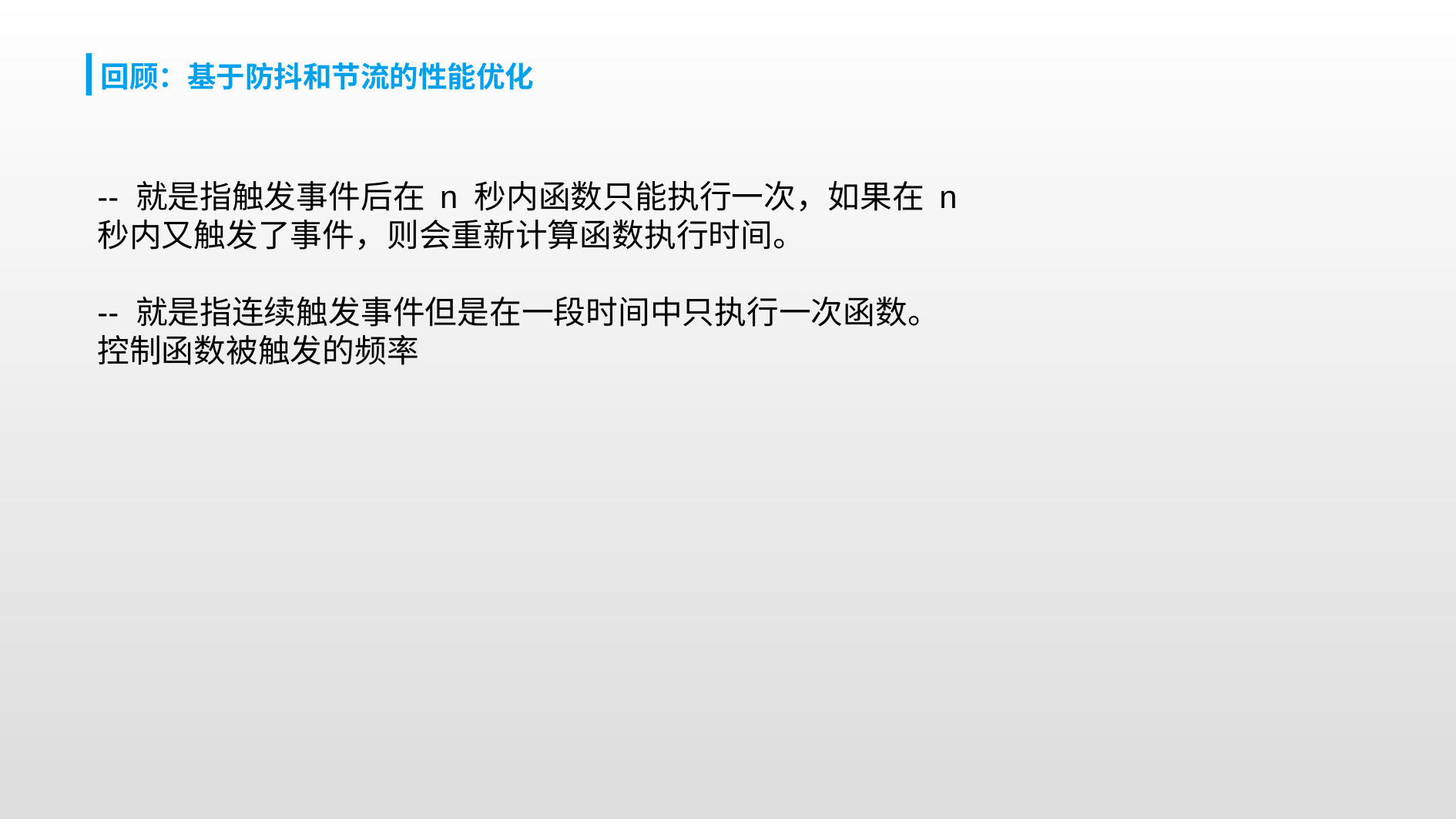

回顾：基于防抖和节流的性能优化
-- 就是指触发事件后在 n 秒内函数只能执行一次，如果在 n 秒内又触发了事件，则会重新计算函数执行时间。

-- 就是指连续触发事件但是在一段时间中只执行一次函数。控制函数被触发的频率